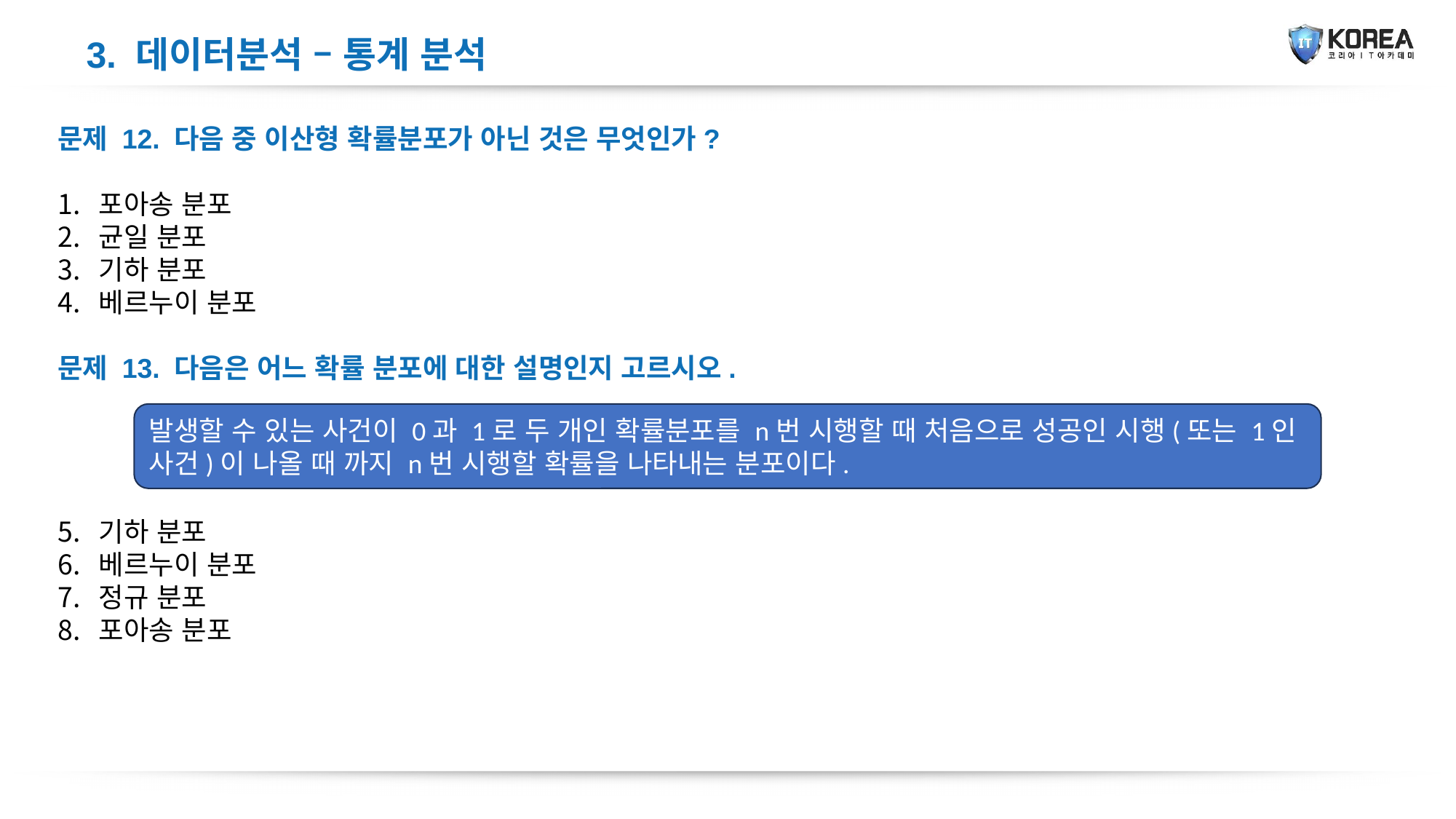

3. 데이터분석 – 통계 분석
문제 12. 다음 중 이산형 확률분포가 아닌 것은 무엇인가?

포아송 분포
균일 분포
기하 분포
베르누이 분포

문제 13. 다음은 어느 확률 분포에 대한 설명인지 고르시오.

기하 분포
베르누이 분포
정규 분포
포아송 분포
발생할 수 있는 사건이 0과 1로 두 개인 확률분포를 n번 시행할 때 처음으로 성공인 시행(또는 1인 사건)이 나올 때 까지 n번 시행할 확률을 나타내는 분포이다.